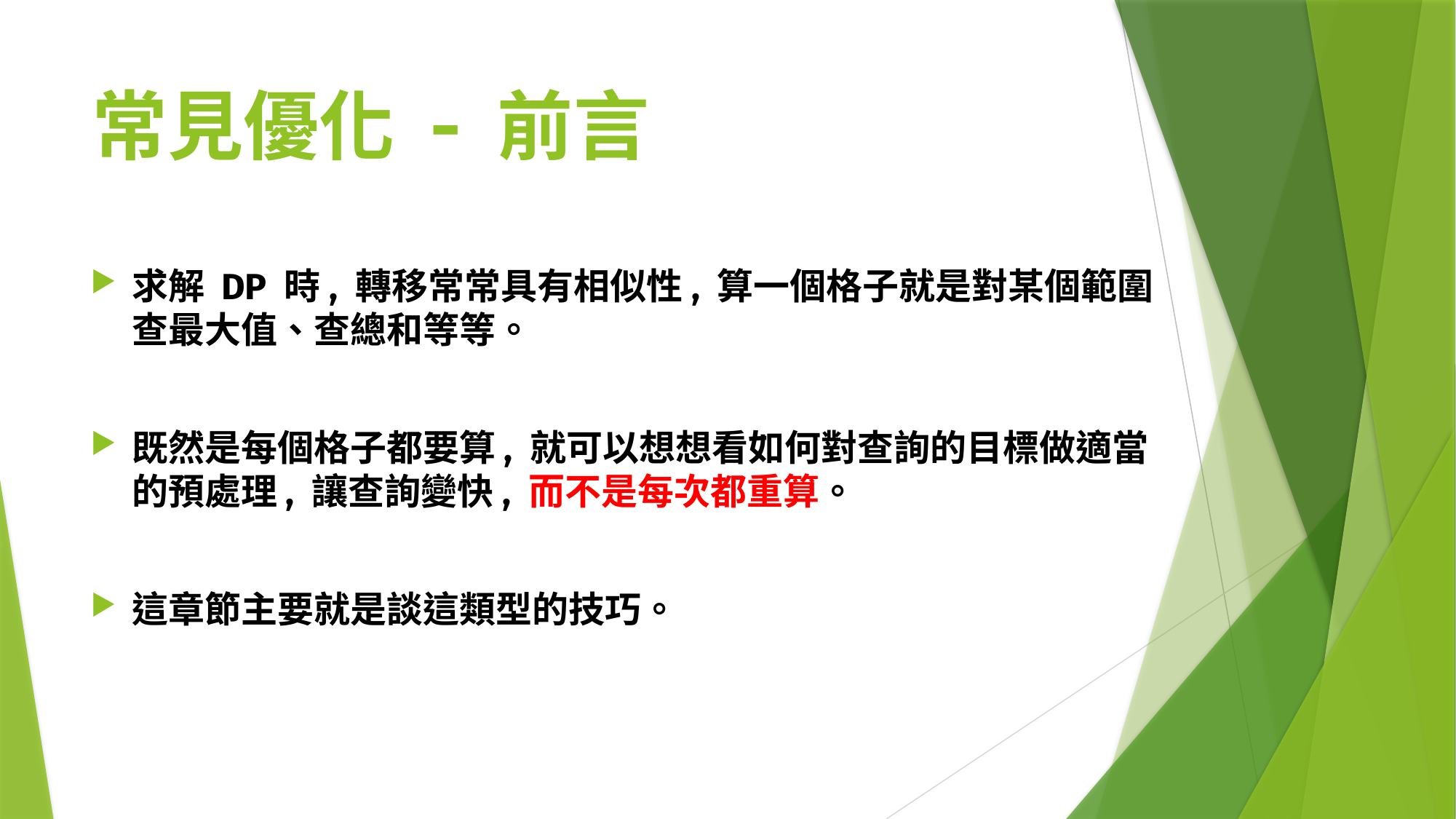

# 常見優化 - 前言
求解 DP 時, 轉移常常具有相似性, 算一個格子就是對某個範圍查最大值、查總和等等。

既然是每個格子都要算, 就可以想想看如何對查詢的目標做適當的預處理, 讓查詢變快, 而不是每次都重算。

這章節主要就是談這類型的技巧。